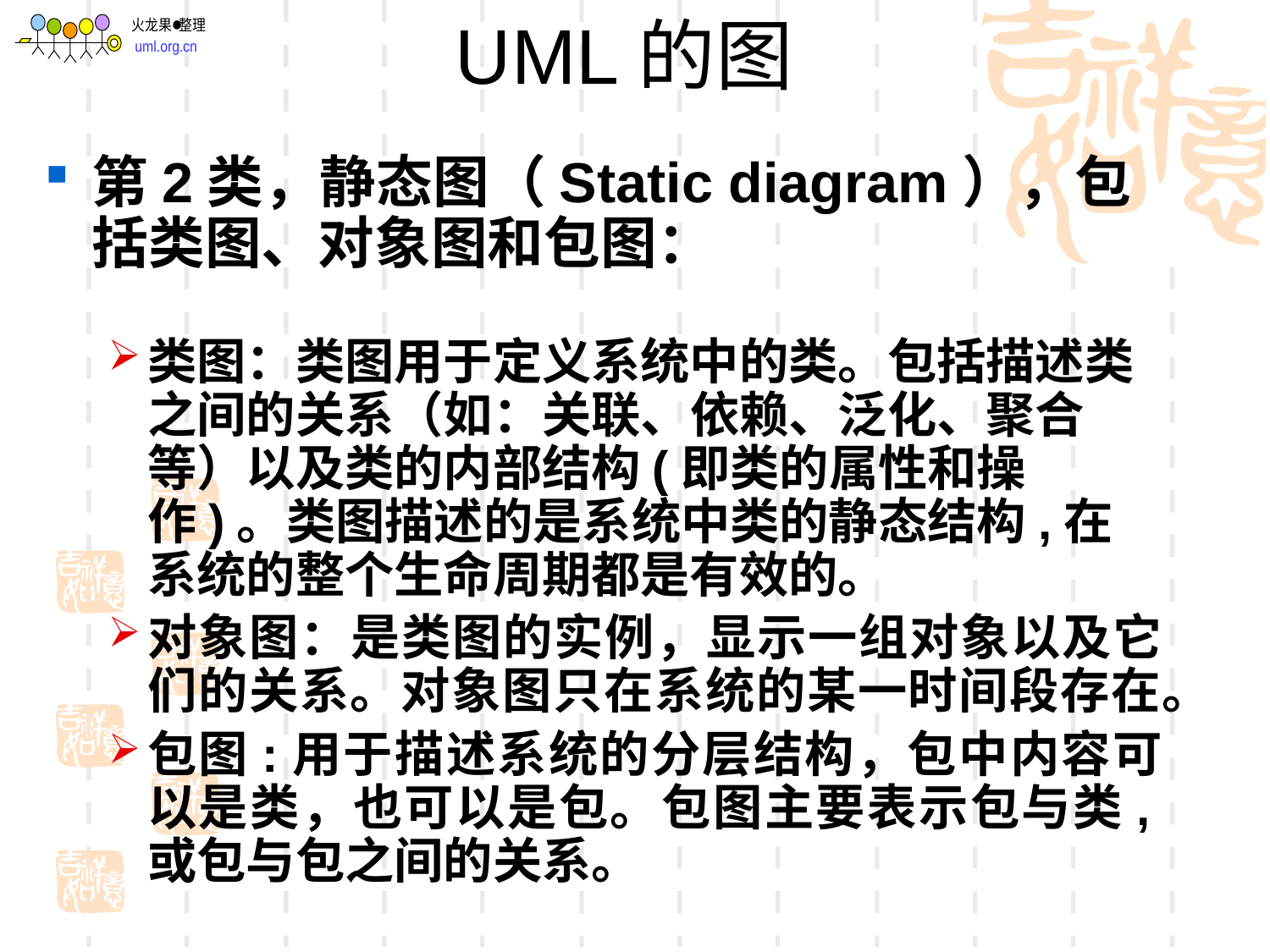

# UML的图
第2类，静态图（Static diagram），包括类图、对象图和包图：

类图：类图用于定义系统中的类。包括描述类之间的关系（如：关联、依赖、泛化、聚合等）以及类的内部结构(即类的属性和操作)。类图描述的是系统中类的静态结构,在系统的整个生命周期都是有效的。
对象图：是类图的实例，显示一组对象以及它们的关系。对象图只在系统的某一时间段存在。
包图:用于描述系统的分层结构，包中内容可以是类，也可以是包。包图主要表示包与类,或包与包之间的关系。